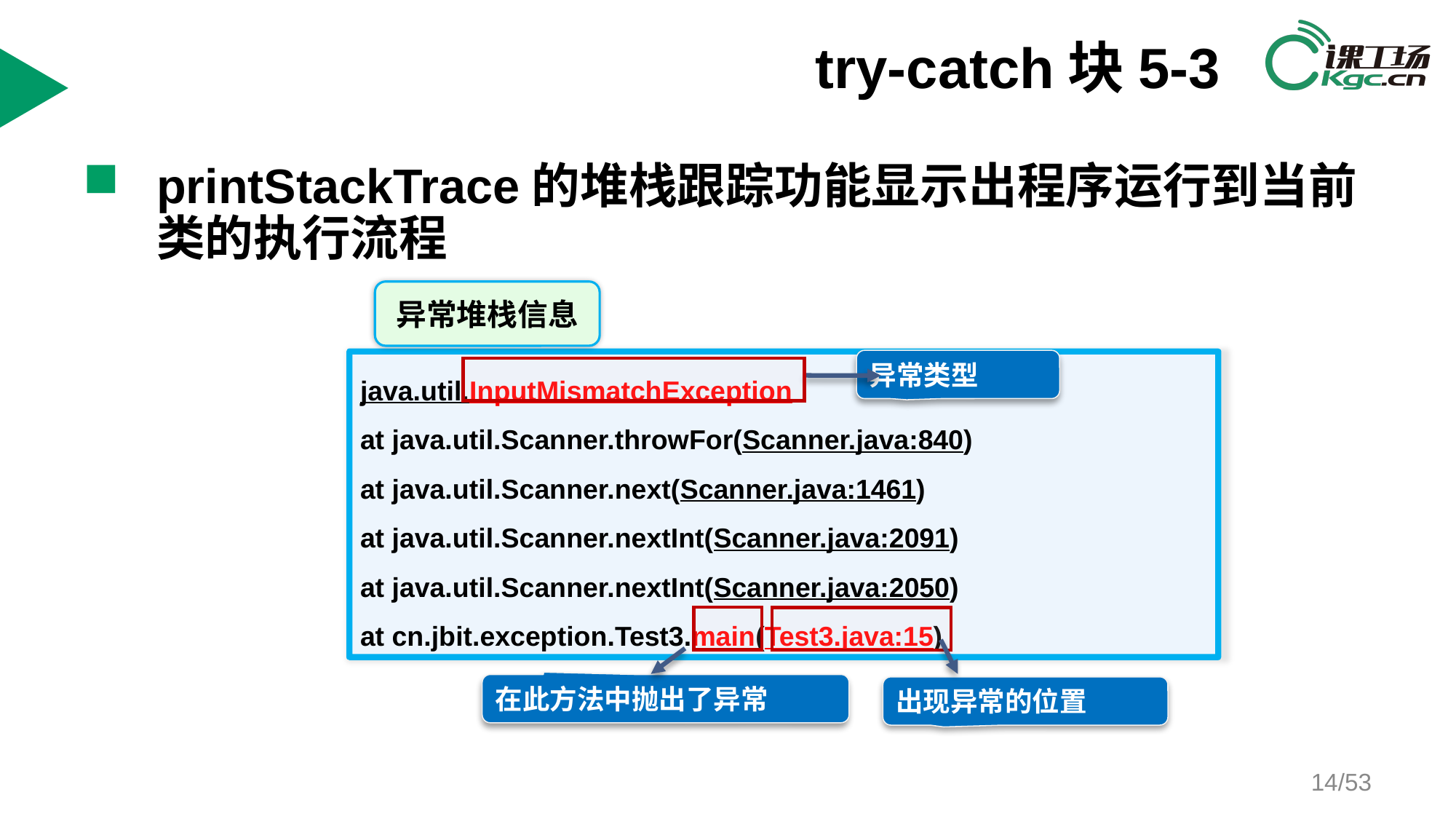

# try-catch块5-3
printStackTrace的堆栈跟踪功能显示出程序运行到当前类的执行流程

异常堆栈信息
异常类型
java.util.InputMismatchException
at java.util.Scanner.throwFor(Scanner.java:840)
at java.util.Scanner.next(Scanner.java:1461)
at java.util.Scanner.nextInt(Scanner.java:2091)
at java.util.Scanner.nextInt(Scanner.java:2050)
at cn.jbit.exception.Test3.main(Test3.java:15)

在此方法中抛出了异常
出现异常的位置
14/53